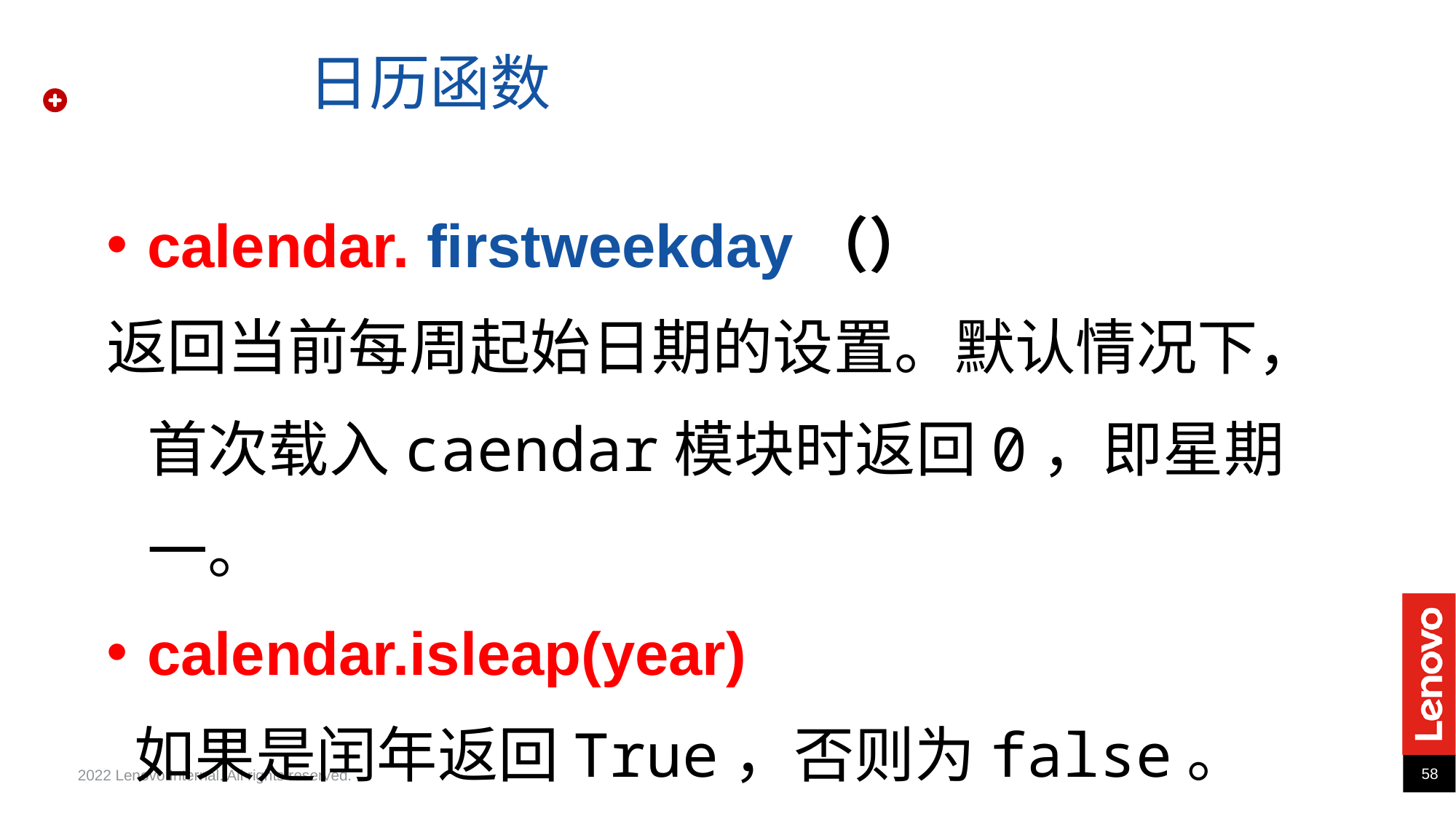

日历函数
calendar. firstweekday（）
返回当前每周起始日期的设置。默认情况下，首次载入caendar模块时返回0，即星期一。
calendar.isleap(year)
 如果是闰年返回True，否则为false。